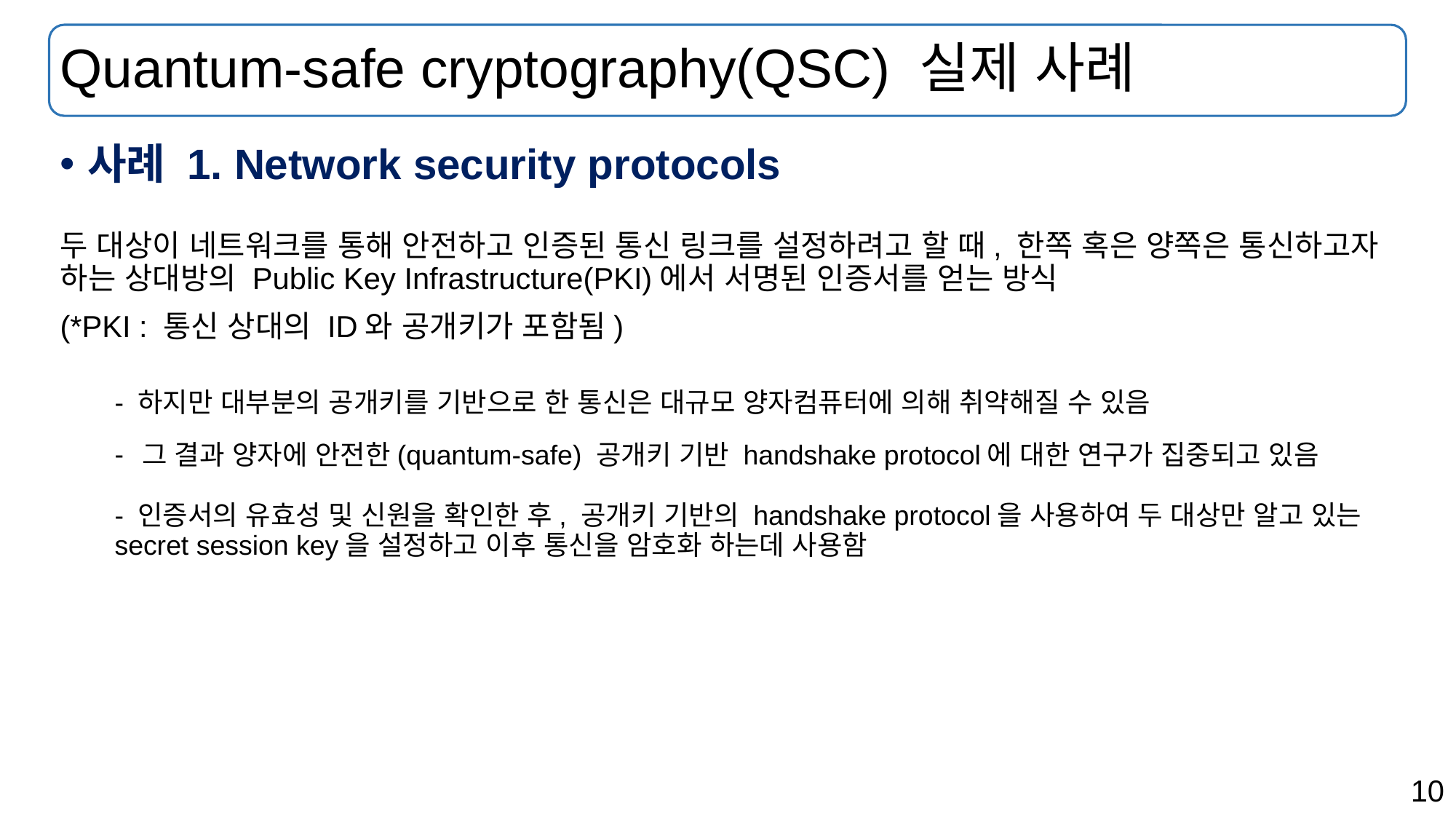

# Quantum-safe cryptography(QSC) 실제 사례
사례 1. Network security protocols

두 대상이 네트워크를 통해 안전하고 인증된 통신 링크를 설정하려고 할 때, 한쪽 혹은 양쪽은 통신하고자 하는 상대방의 Public Key Infrastructure(PKI)에서 서명된 인증서를 얻는 방식
(*PKI : 통신 상대의 ID와 공개키가 포함됨)

- 하지만 대부분의 공개키를 기반으로 한 통신은 대규모 양자컴퓨터에 의해 취약해질 수 있음

그 결과 양자에 안전한(quantum-safe) 공개키 기반 handshake protocol에 대한 연구가 집중되고 있음

- 인증서의 유효성 및 신원을 확인한 후, 공개키 기반의 handshake protocol을 사용하여 두 대상만 알고 있는 secret session key을 설정하고 이후 통신을 암호화 하는데 사용함